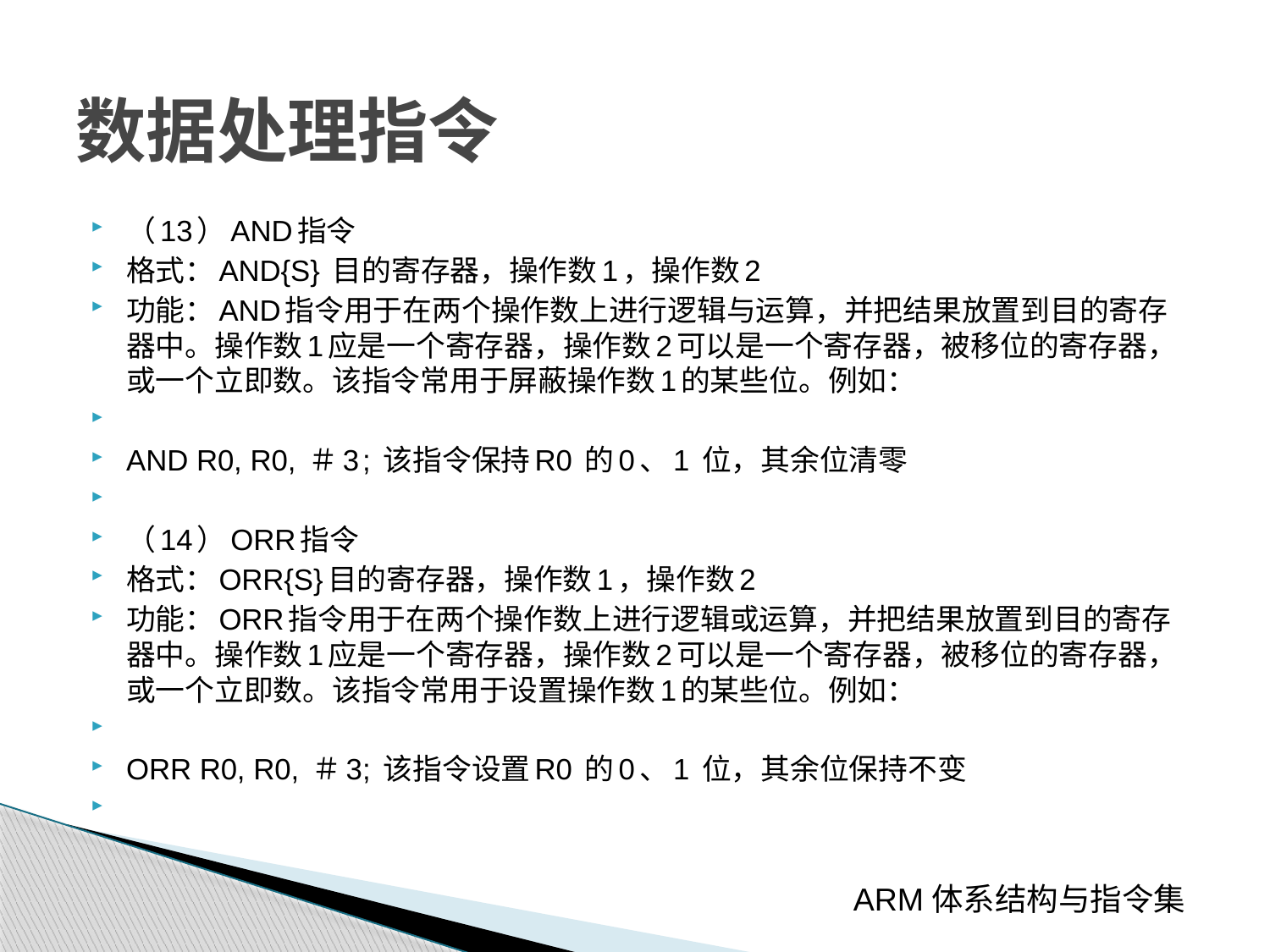

# 数据处理指令
（13）AND指令
格式：AND{S} 目的寄存器，操作数1，操作数2
功能：AND指令用于在两个操作数上进行逻辑与运算，并把结果放置到目的寄存器中。操作数1应是一个寄存器，操作数2可以是一个寄存器，被移位的寄存器，或一个立即数。该指令常用于屏蔽操作数1的某些位。例如：

AND R0, R0, ＃3	; 该指令保持R0 的0、1 位，其余位清零

（14）ORR指令
格式：ORR{S}目的寄存器，操作数1，操作数2
功能：ORR指令用于在两个操作数上进行逻辑或运算，并把结果放置到目的寄存器中。操作数1应是一个寄存器，操作数2可以是一个寄存器，被移位的寄存器，或一个立即数。该指令常用于设置操作数1的某些位。例如：

ORR R0, R0, ＃3	; 该指令设置R0 的0、1 位，其余位保持不变

            ARM体系结构与指令集